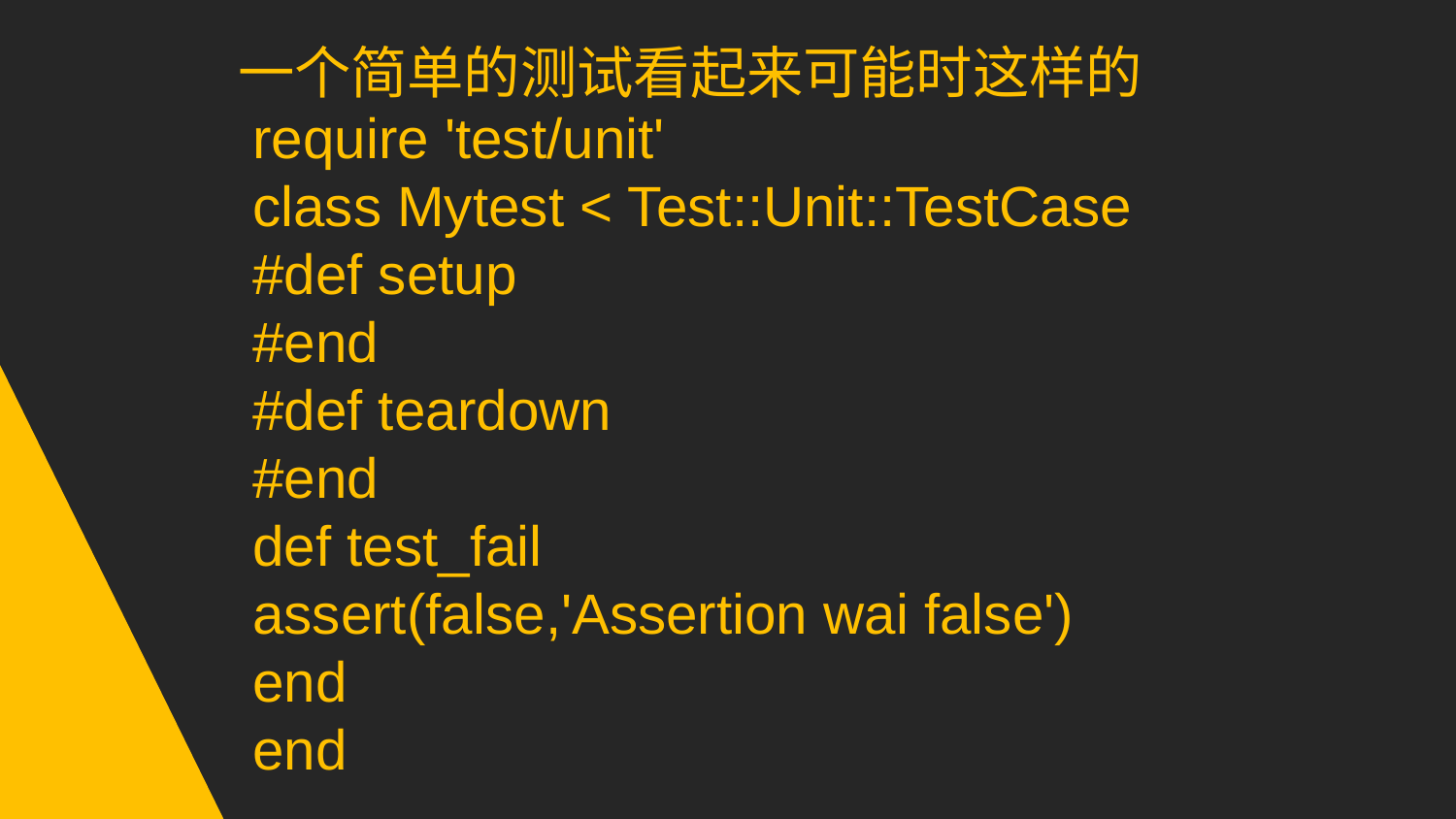

一个简单的测试看起来可能时这样的
require 'test/unit'
class Mytest < Test::Unit::TestCase
#def setup
#end
#def teardown
#end
def test_fail
assert(false,'Assertion wai false')
end
end